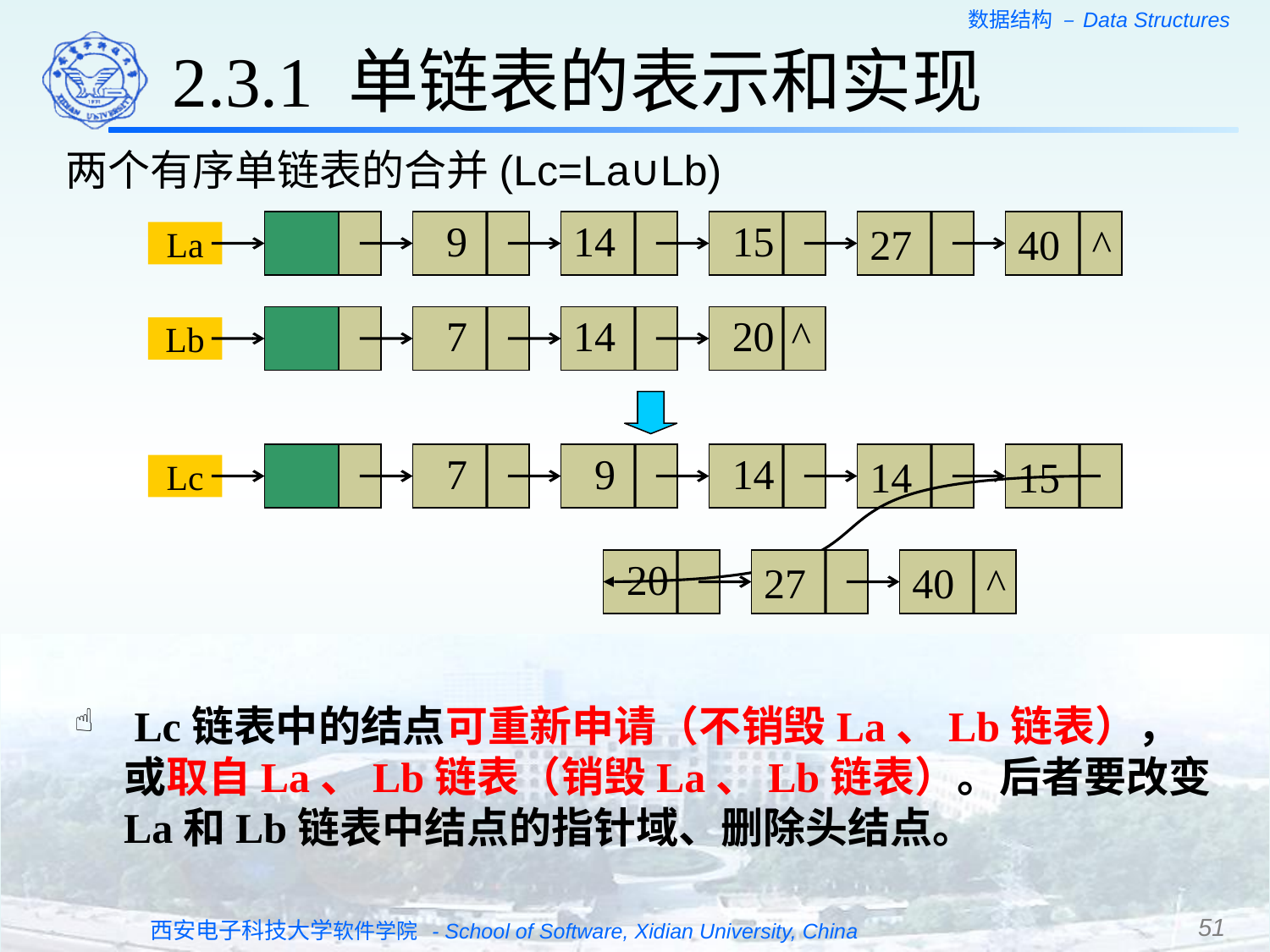

2.3.1 单链表的表示和实现
两个有序单链表的合并(Lc=La∪Lb)

  9

14

 15

27

40   ^

La

  7

14

 20  ^

Lb

  7

  9

 14

14

15

Lc
 20

27

40   ^

 Lc链表中的结点可重新申请（不销毁La、Lb链表），或取自La、Lb链表（销毁La、Lb链表）。后者要改变La和Lb链表中结点的指针域、删除头结点。
51